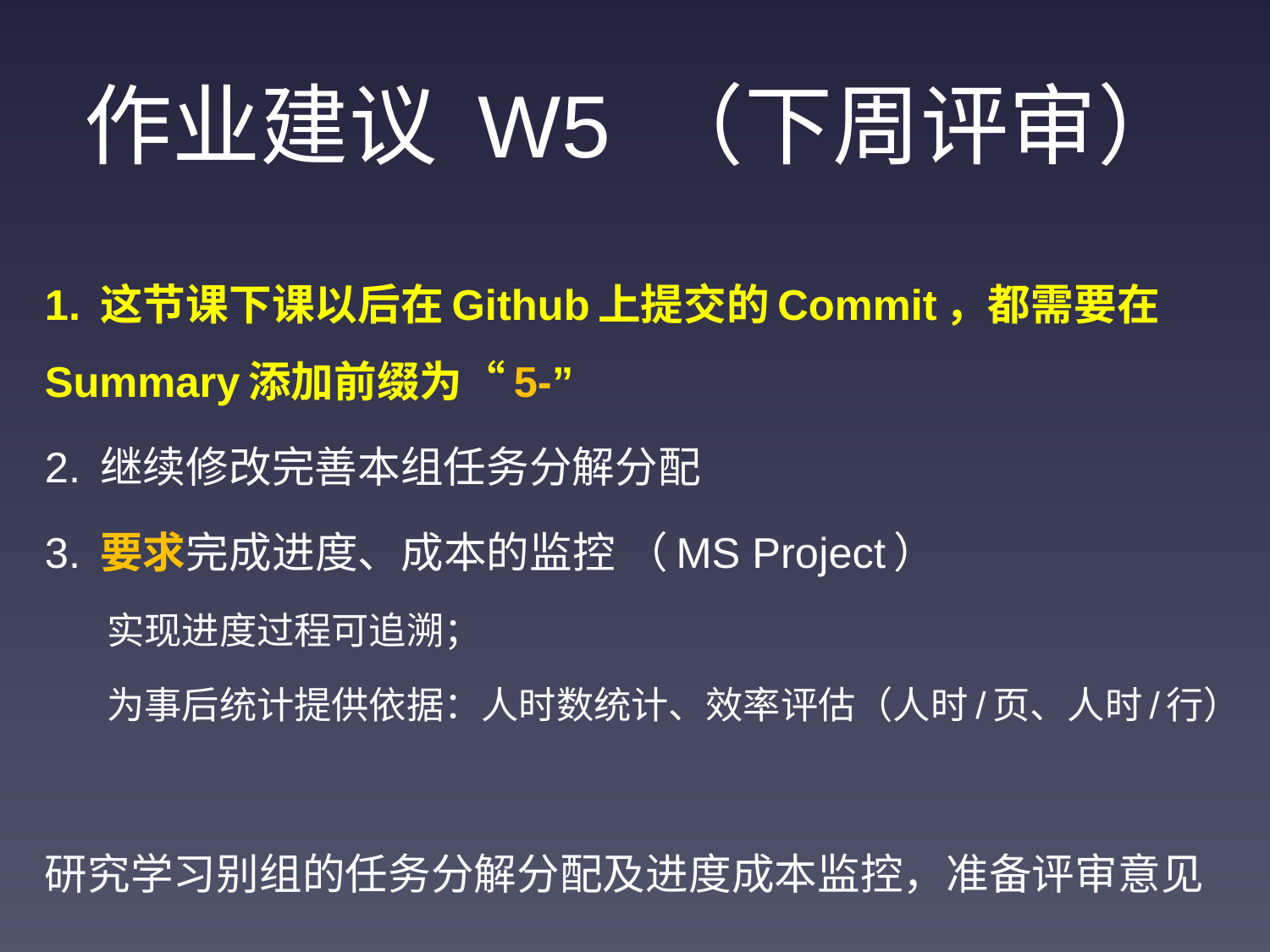

# 作业建议 W5 （下周评审）
1. 这节课下课以后在Github上提交的Commit，都需要在Summary添加前缀为“5-”
2. 继续修改完善本组任务分解分配
3. 要求完成进度、成本的监控 （MS Project）
实现进度过程可追溯；
为事后统计提供依据：人时数统计、效率评估（人时/页、人时/行）

研究学习别组的任务分解分配及进度成本监控，准备评审意见